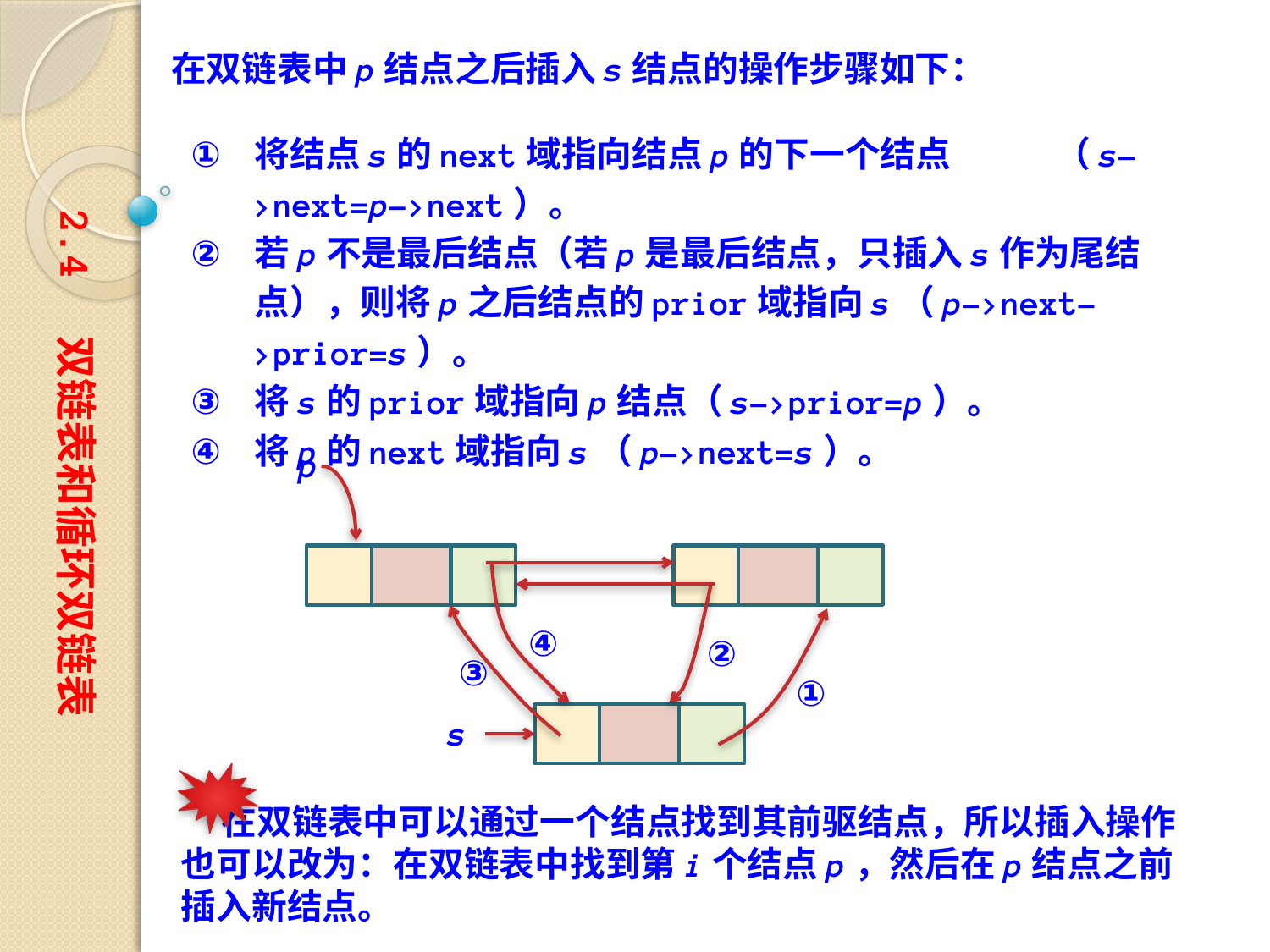

在双链表中p结点之后插入s结点的操作步骤如下：
将结点s的next域指向结点p的下一个结点             （s->next=p->next）。
若p不是最后结点（若p是最后结点，只插入s作为尾结点），则将p之后结点的prior域指向s（p->next->prior=s）。
将s的prior域指向p结点（s->prior=p）。
将p的next域指向s（p->next=s）。
2.4  双链表和循环双链表

p

④
②
 ③
①
s

    在双链表中可以通过一个结点找到其前驱结点，所以插入操作也可以改为：在双链表中找到第i个结点p，然后在p结点之前插入新结点。